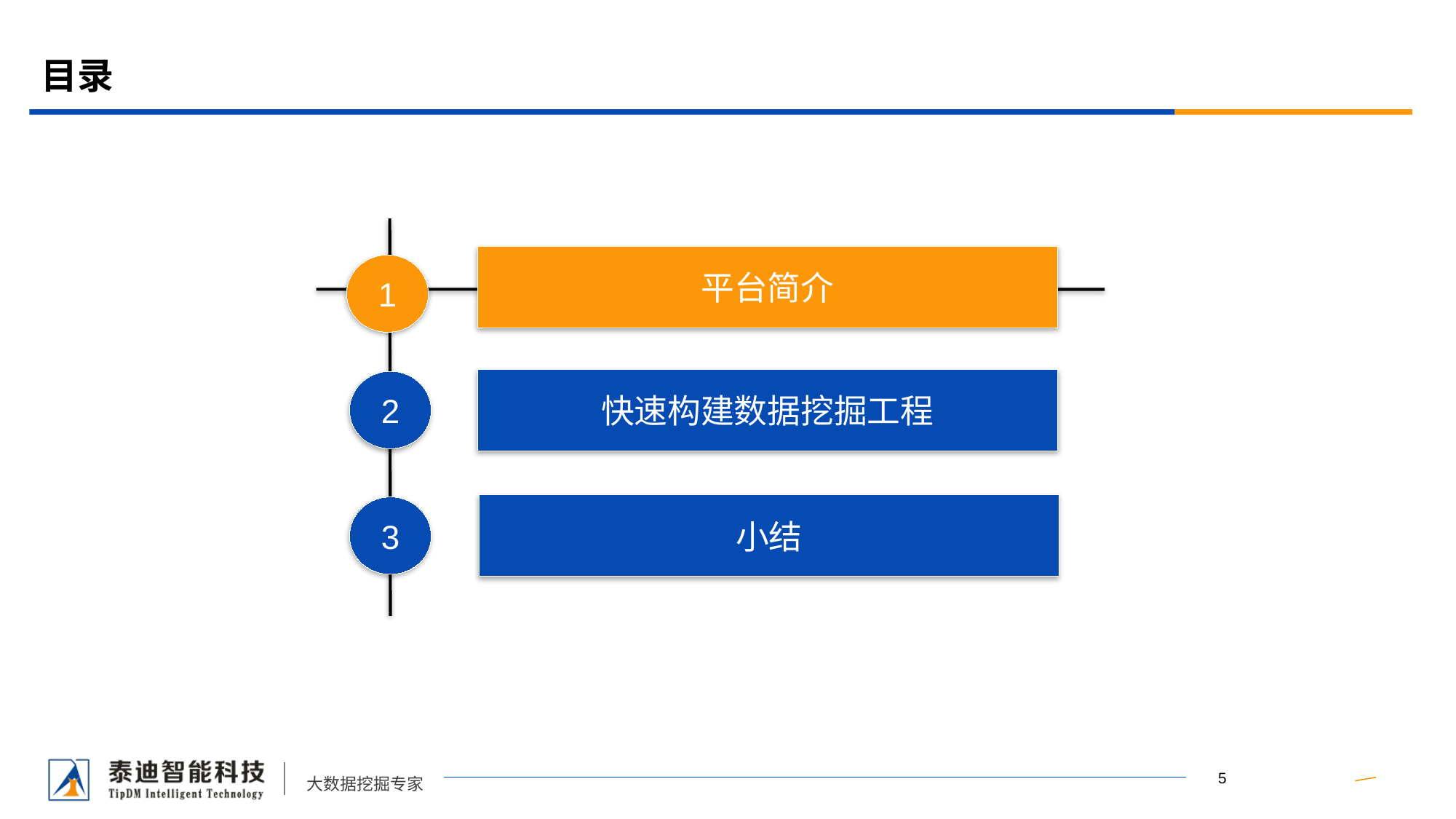

# 目录
平台简介
1

快速构建数据挖掘工程
2
小结
3